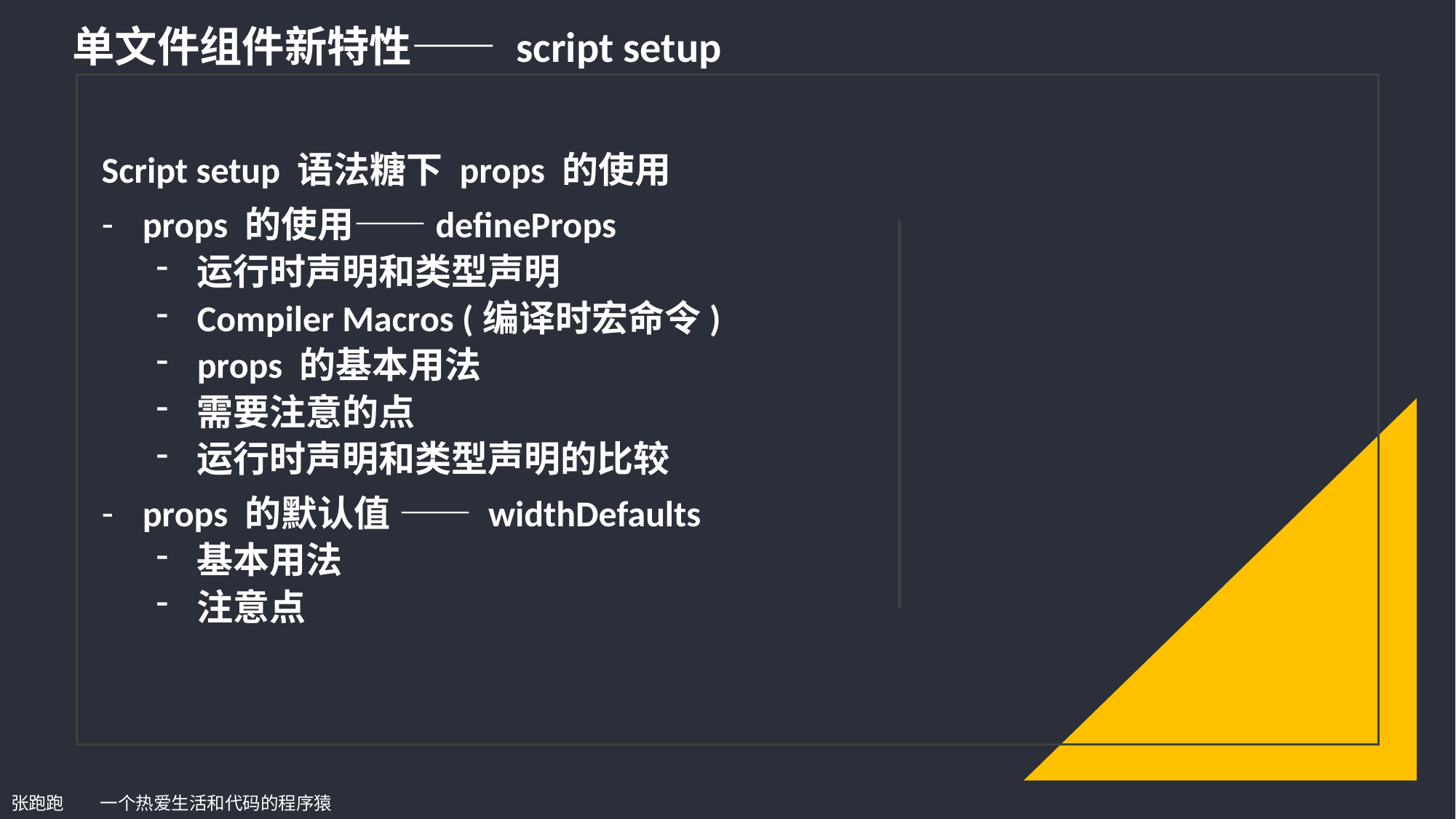

单文件组件新特性—— script setup

Script setup 语法糖下 props 的使用
props 的使用——defineProps
运行时声明和类型声明
Compiler Macros (编译时宏命令)
props 的基本用法
需要注意的点
运行时声明和类型声明的比较
props 的默认值 —— widthDefaults
基本用法
注意点

张跑跑         一个热爱生活和代码的程序猿